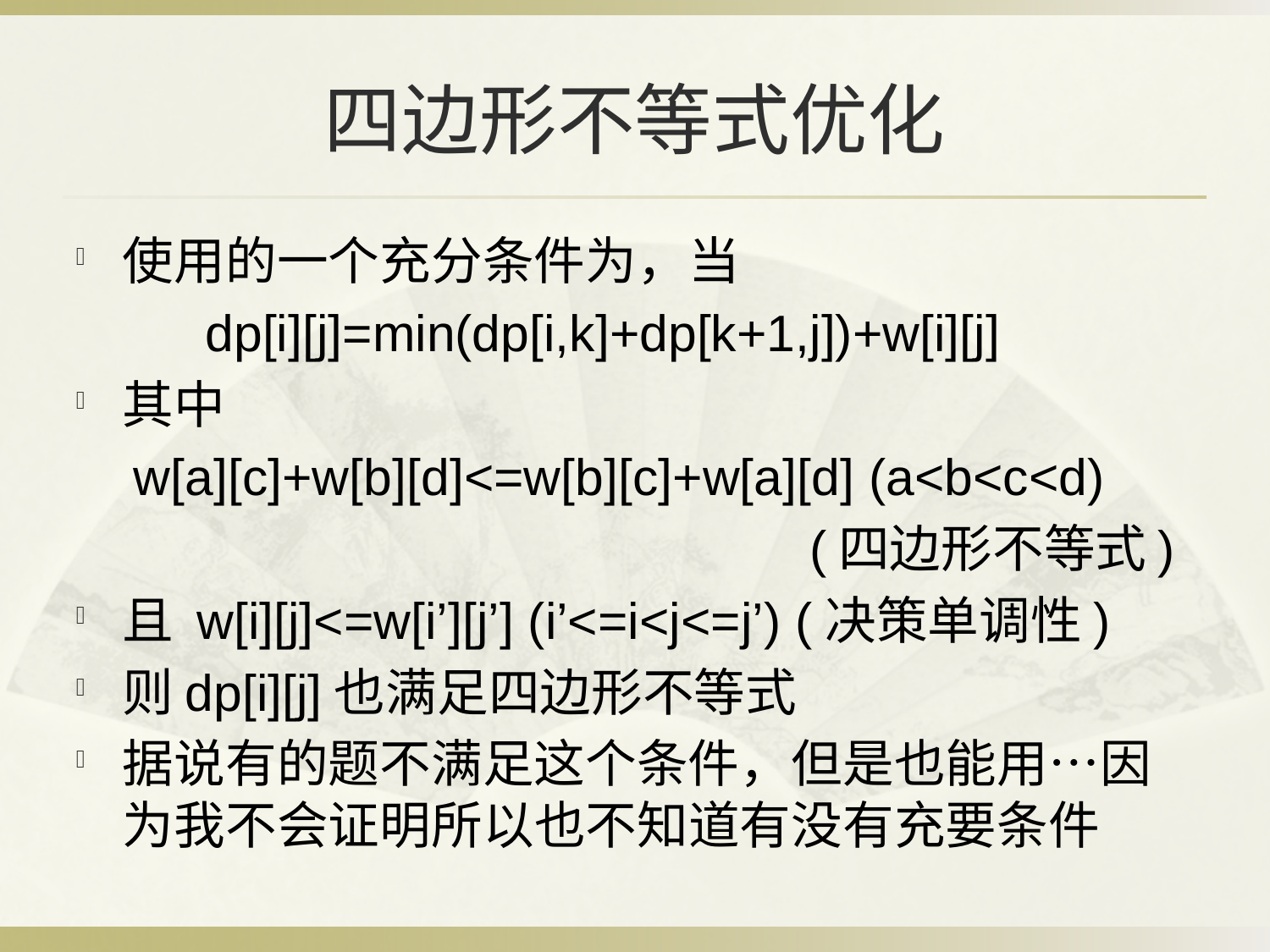

# 四边形不等式优化
使用的一个充分条件为，当
         dp[i][j]=min(dp[i,k]+dp[k+1,j])+w[i][j]
其中
    w[a][c]+w[b][d]<=w[b][c]+w[a][d] (a<b<c<d)
                                                   (四边形不等式)
且 w[i][j]<=w[i’][j’] (i’<=i<j<=j’) (决策单调性)
则dp[i][j]也满足四边形不等式
据说有的题不满足这个条件，但是也能用…因为我不会证明所以也不知道有没有充要条件